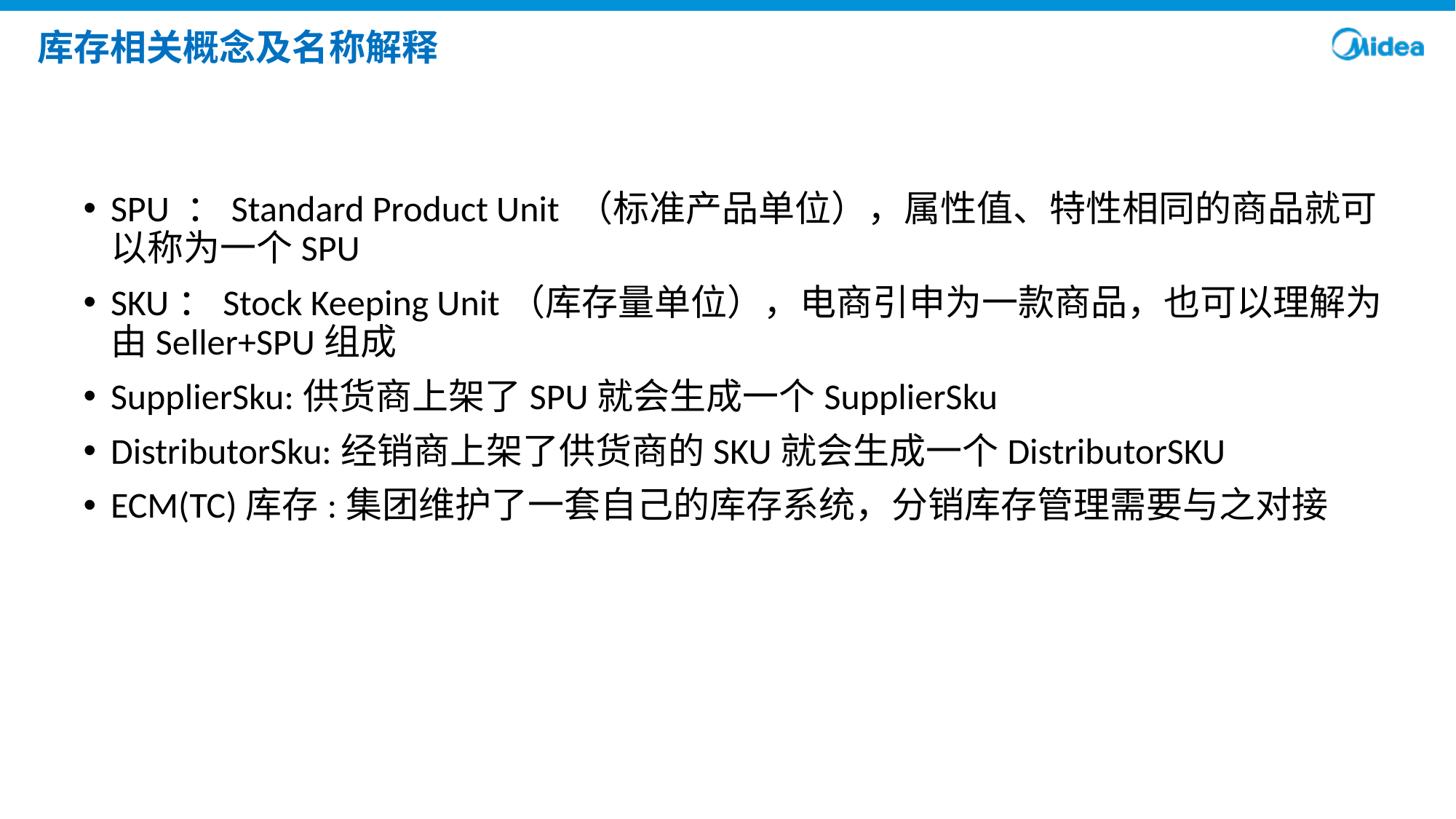

库存相关概念及名称解释
SPU ：Standard Product Unit （标准产品单位），属性值、特性相同的商品就可以称为一个SPU
SKU：Stock Keeping Unit（库存量单位），电商引申为一款商品，也可以理解为由Seller+SPU组成
SupplierSku:供货商上架了SPU就会生成一个SupplierSku
DistributorSku:经销商上架了供货商的SKU就会生成一个DistributorSKU
ECM(TC)库存:集团维护了一套自己的库存系统，分销库存管理需要与之对接